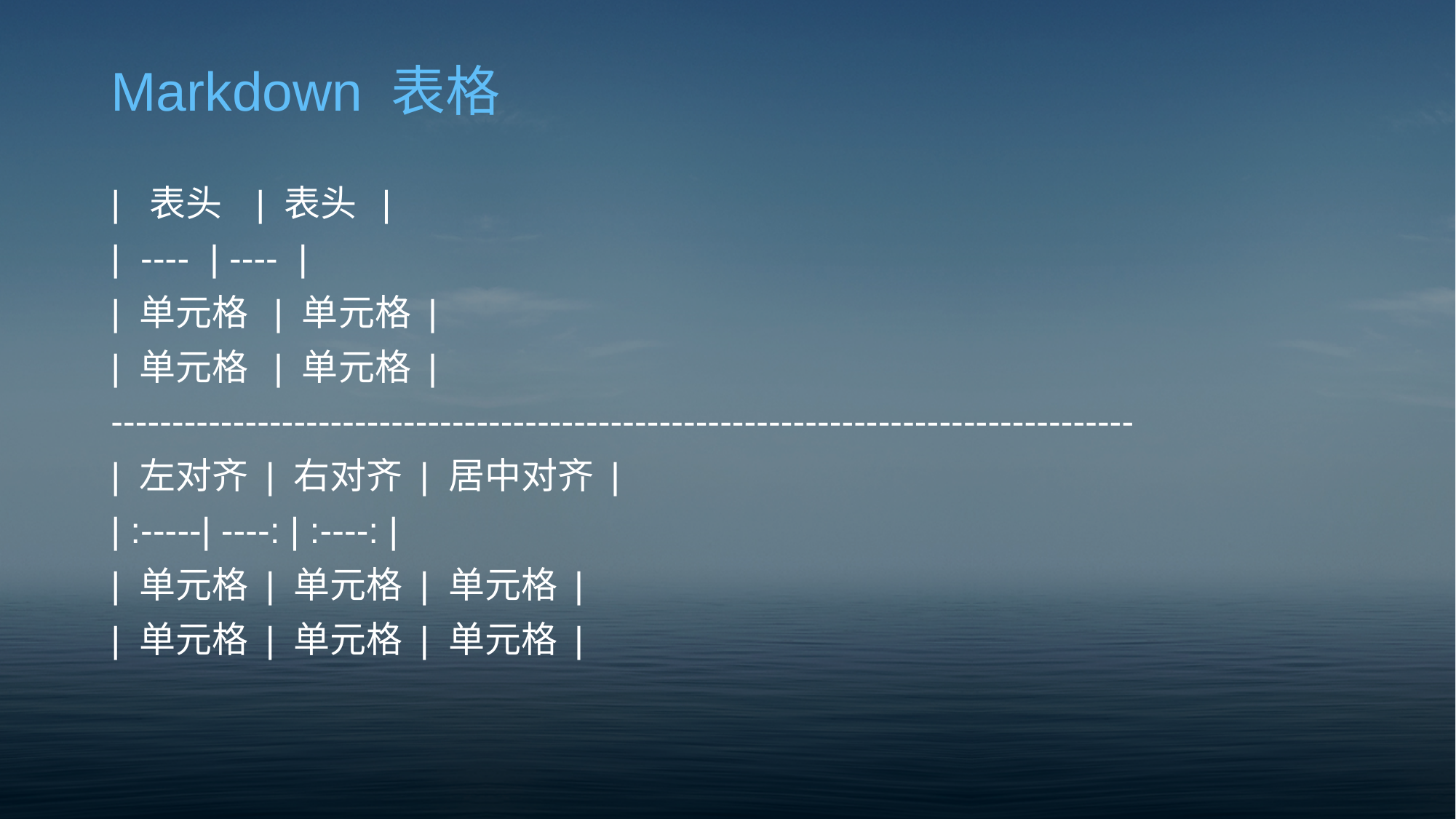

# Markdown 表格
|  表头   | 表头  |
|  ----  | ----  |
| 单元格  | 单元格 |
| 单元格  | 单元格 |
------------------------------------------------------------------------------------
| 左对齐 | 右对齐 | 居中对齐 |
| :-----| ----: | :----: |
| 单元格 | 单元格 | 单元格 |
| 单元格 | 单元格 | 单元格 |